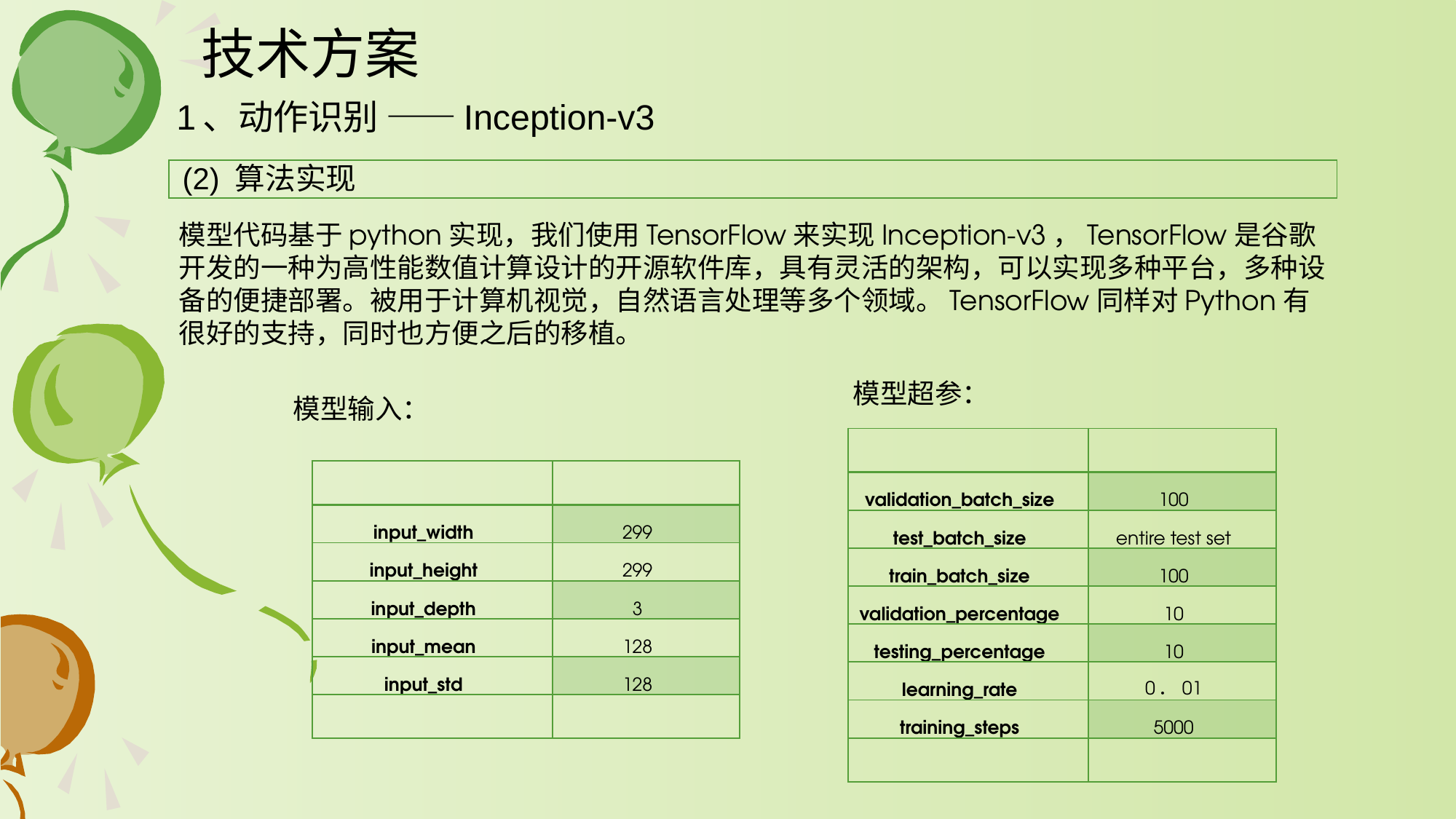

# 技术方案
 1、动作识别 ——Inception-v3
| (2) 算法实现 |
| --- |
模型代码基于python实现，我们使用TensorFlow来实现Inception-v3，TensorFlow是谷歌开发的一种为高性能数值计算设计的开源软件库，具有灵活的架构，可以实现多种平台，多种设备的便捷部署。被用于计算机视觉，自然语言处理等多个领域。TensorFlow同样对Python有很好的支持，同时也方便之后的移植。
 模型超参：
模型输入：
|  |  |
| --- | --- |
| validation\_batch\_size | 100 |
| test\_batch\_size | entire test set |
| train\_batch\_size | 100 |
| validation\_percentage | 10 |
| testing\_percentage | 10 |
| learning\_rate | 0．01 |
| training\_steps | 5000 |
|  |  |
|  |  |
| --- | --- |
| input\_width | 299 |
| input\_height | 299 |
| input\_depth | 3 |
| input\_mean | 128 |
| input\_std | 128 |
|  |  |